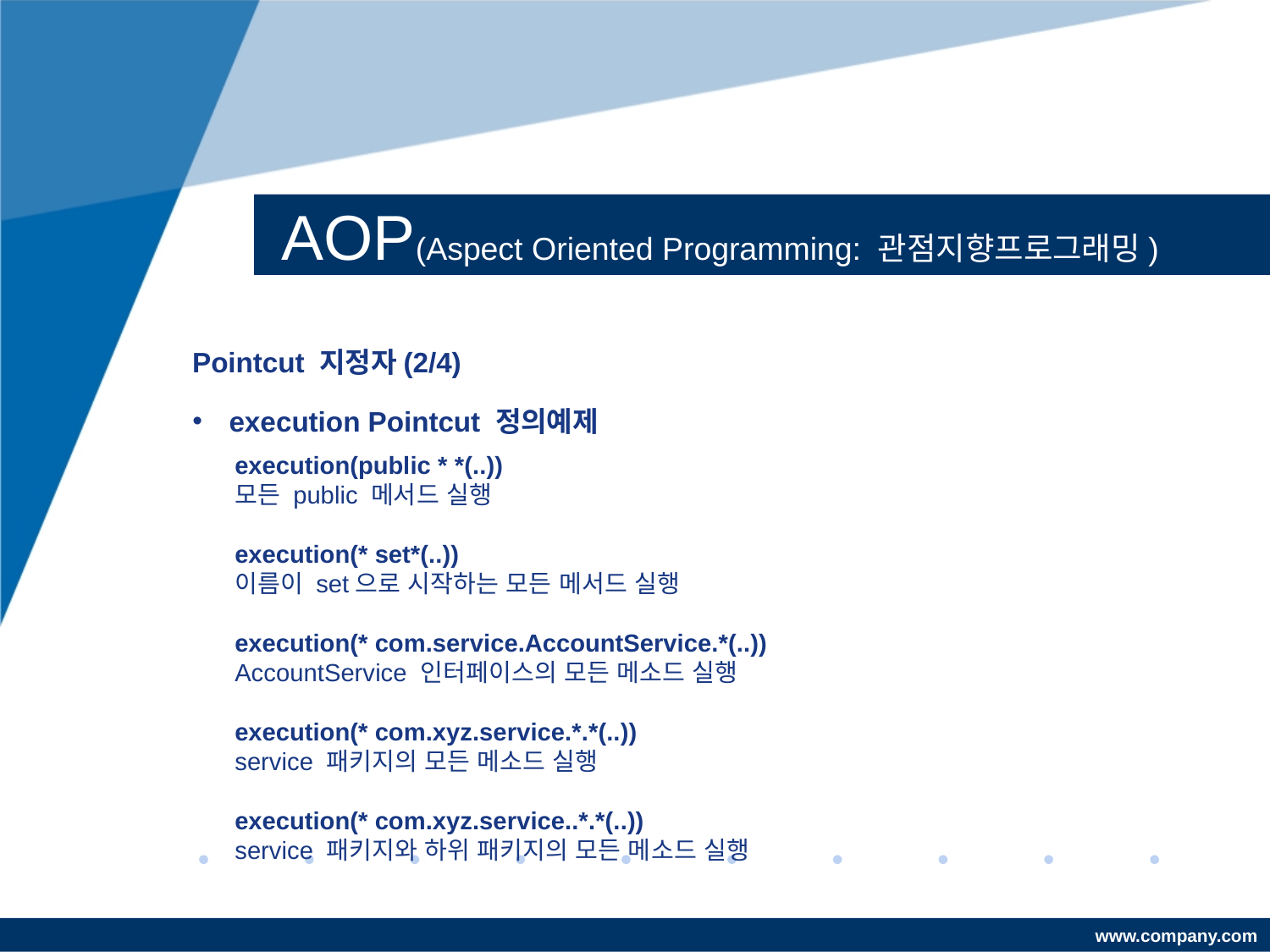

# AOP(Aspect Oriented Programming: 관점지향프로그래밍)
Pointcut 지정자(2/4)
execution Pointcut 정의예제
execution(public * *(..))
모든 public 메서드 실행

execution(* set*(..))
이름이 set으로 시작하는 모든 메서드 실행

execution(* com.service.AccountService.*(..))
AccountService 인터페이스의 모든 메소드 실행

execution(* com.xyz.service.*.*(..))
service 패키지의 모든 메소드 실행

execution(* com.xyz.service..*.*(..))
service 패키지와 하위 패키지의 모든 메소드 실행